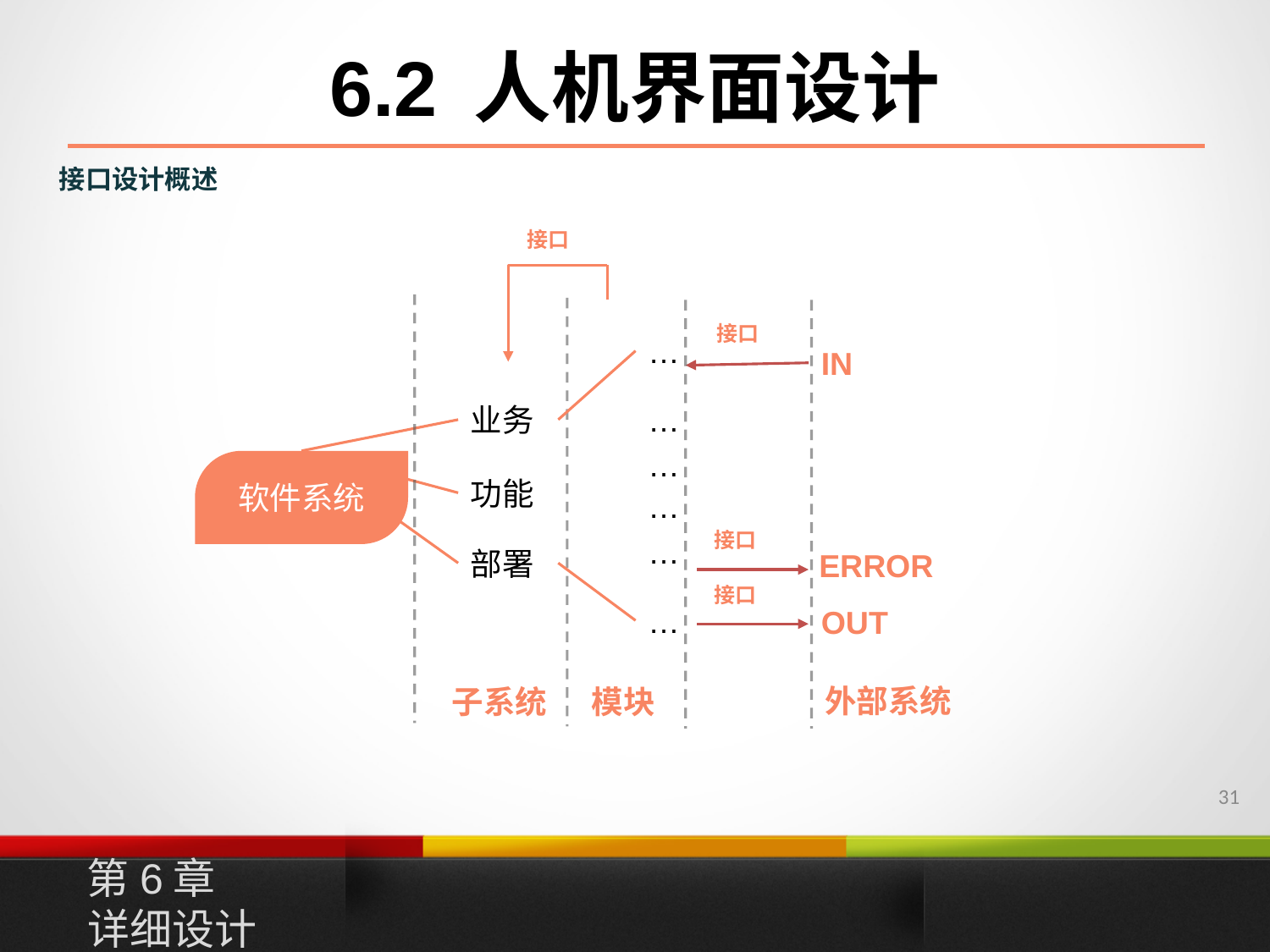

6.2 人机界面设计
接口设计概述
接口
接口
…
IN
…
业务
…
软件系统
功能
…
接口
…
部署
ERROR
接口
…
OUT
外部系统
子系统
模块
31
第6章
详细设计